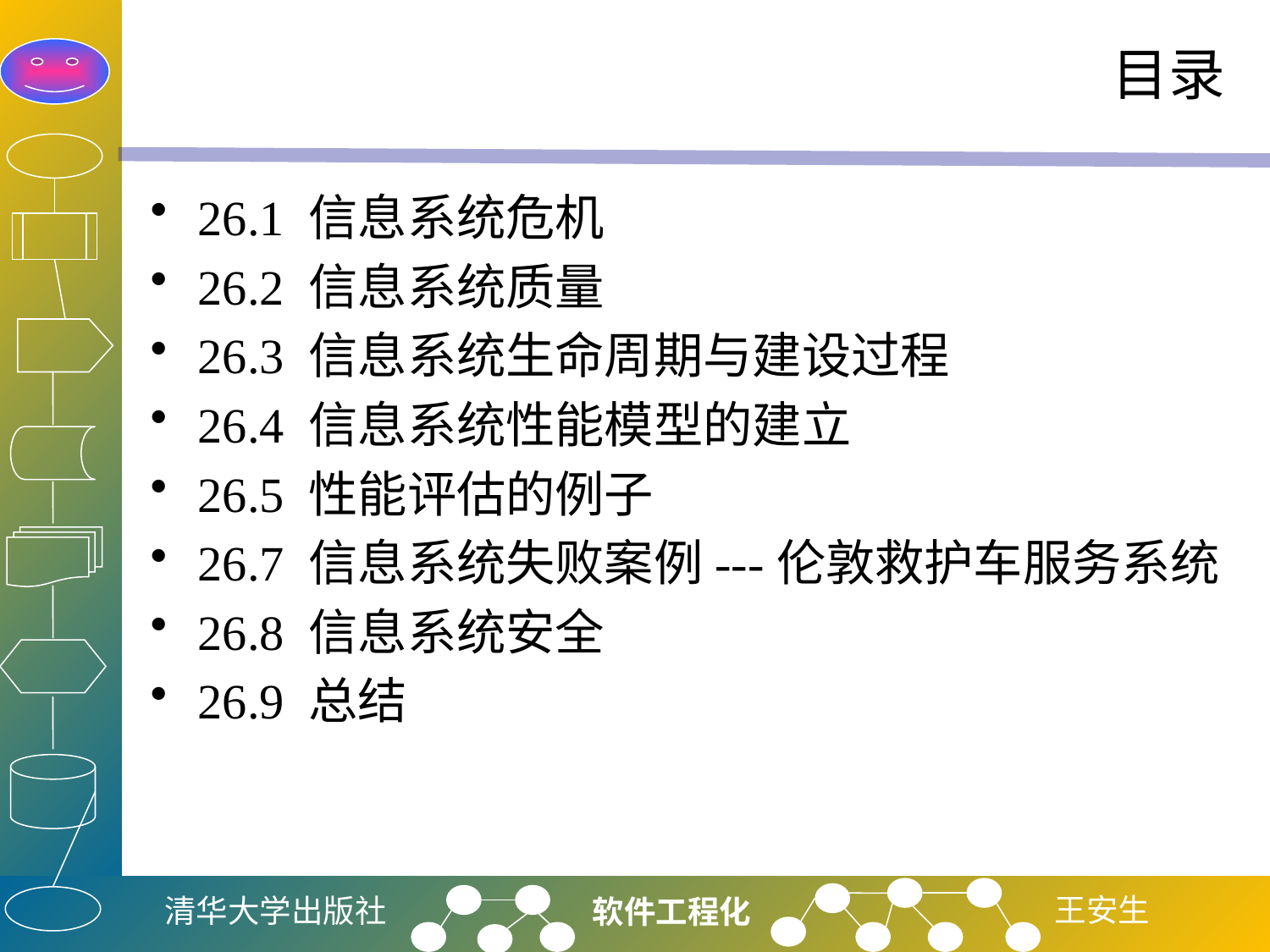

# 目录
26.1 信息系统危机
26.2 信息系统质量
26.3 信息系统生命周期与建设过程
26.4 信息系统性能模型的建立
26.5 性能评估的例子
26.7 信息系统失败案例---伦敦救护车服务系统
26.8 信息系统安全
26.9 总结